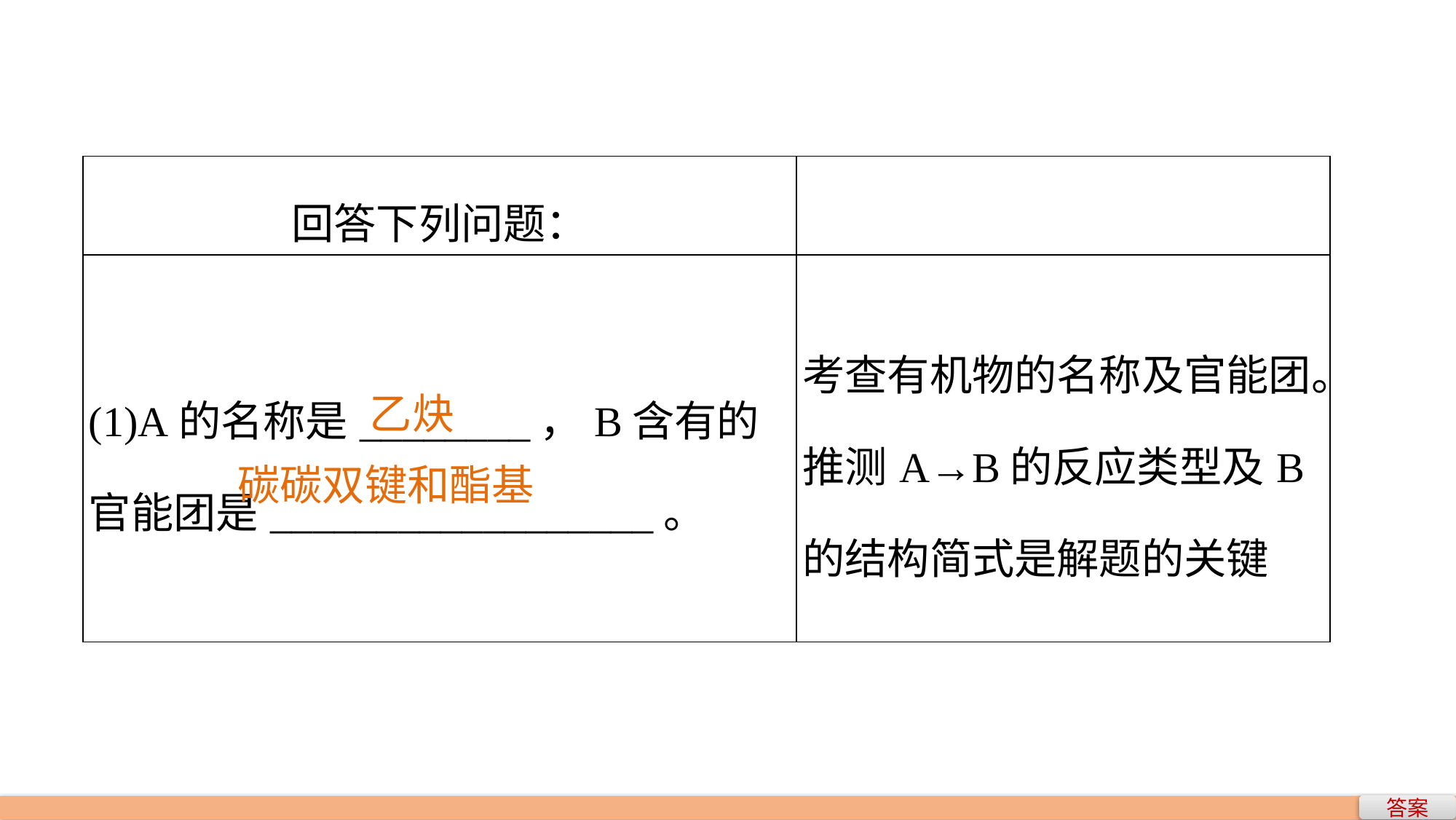

| 回答下列问题： |  |
| --- | --- |
| (1)A的名称是\_\_\_\_\_\_\_\_，B含有的官能团是\_\_\_\_\_\_\_\_\_\_\_\_\_\_\_\_\_\_。 | 考查有机物的名称及官能团。推测A→B的反应类型及B的结构简式是解题的关键 |
乙炔
碳碳双键和酯基
答案